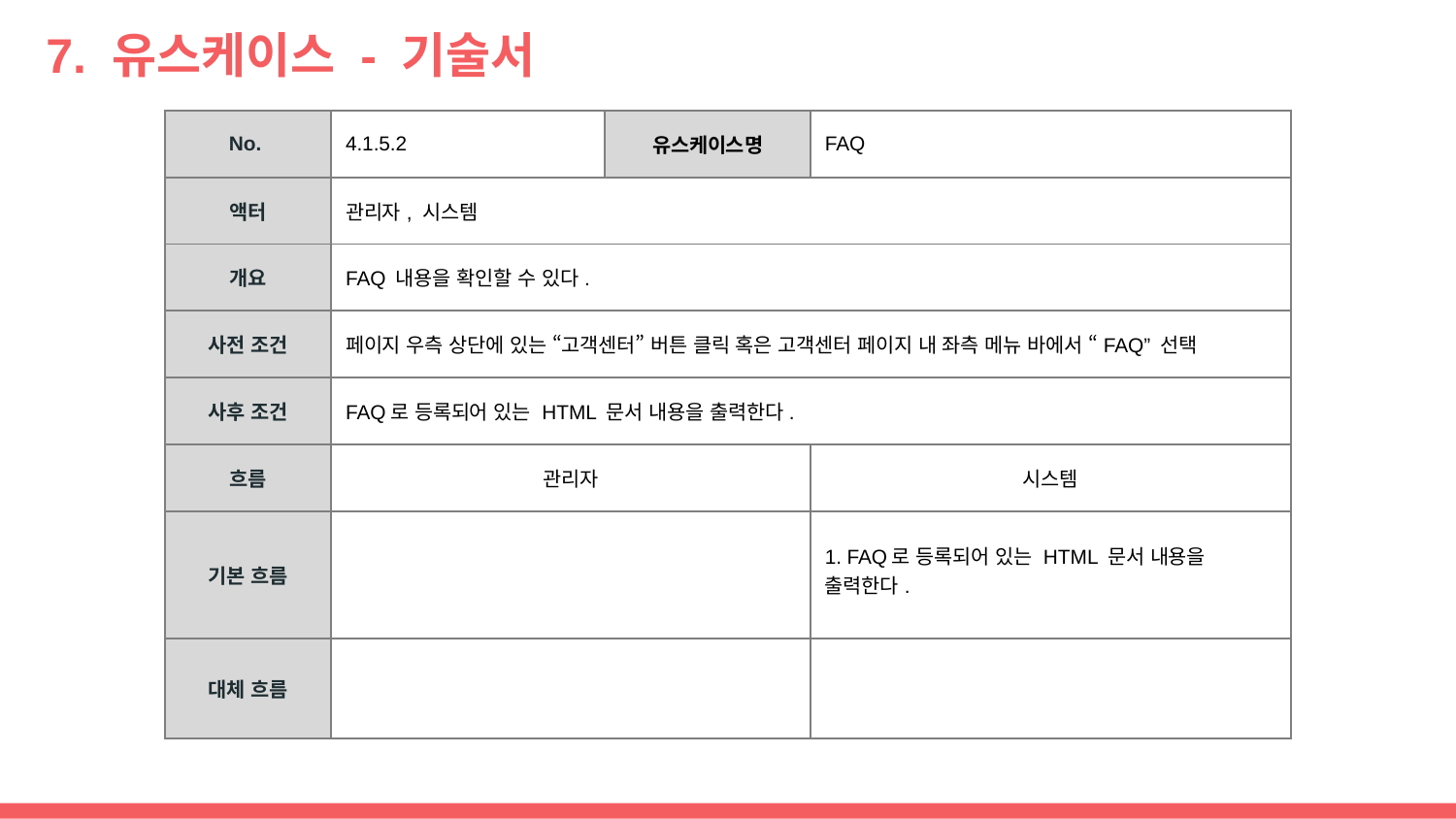

# 7. 유스케이스 - 기술서
| No. | 4.1.5.2 | 유스케이스명 | FAQ |
| --- | --- | --- | --- |
| 액터 | 관리자, 시스템 |  |  |
| 개요 | FAQ 내용을 확인할 수 있다. |  |  |
| 사전 조건 | 페이지 우측 상단에 있는 “고객센터” 버튼 클릭 혹은 고객센터 페이지 내 좌측 메뉴 바에서 “FAQ” 선택 |  |  |
| 사후 조건 | FAQ로 등록되어 있는 HTML 문서 내용을 출력한다. |  |  |
| 흐름 | 관리자 |  | 시스템 |
| 기본 흐름 |  |  | 1. FAQ로 등록되어 있는 HTML 문서 내용을 출력한다. |
| 대체 흐름 |  |  |  |